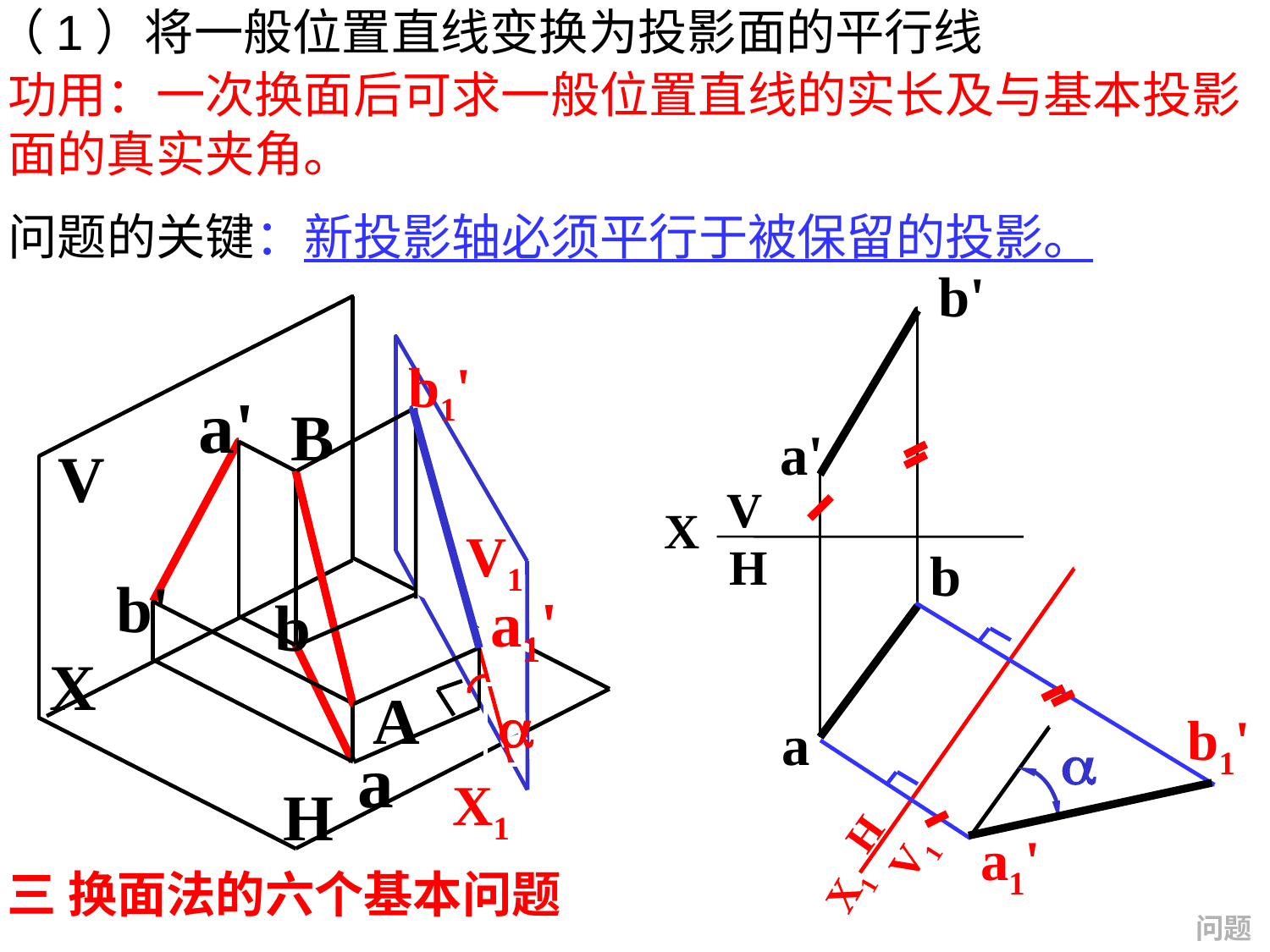

（1）将一般位置直线变换为投影面的平行线
功用：一次换面后可求一般位置直线的实长及与基本投影面的真实夹角。
问题的关键：新投影轴必须平行于被保留的投影。
b'

a'
V

X
H
b

a

a'
B
V
b'
b
X
A
a
H

b1'

V1
a1'

α
X1

b1'
α

H
V1
X1
a1'
三 换面法的六个基本问题
问题